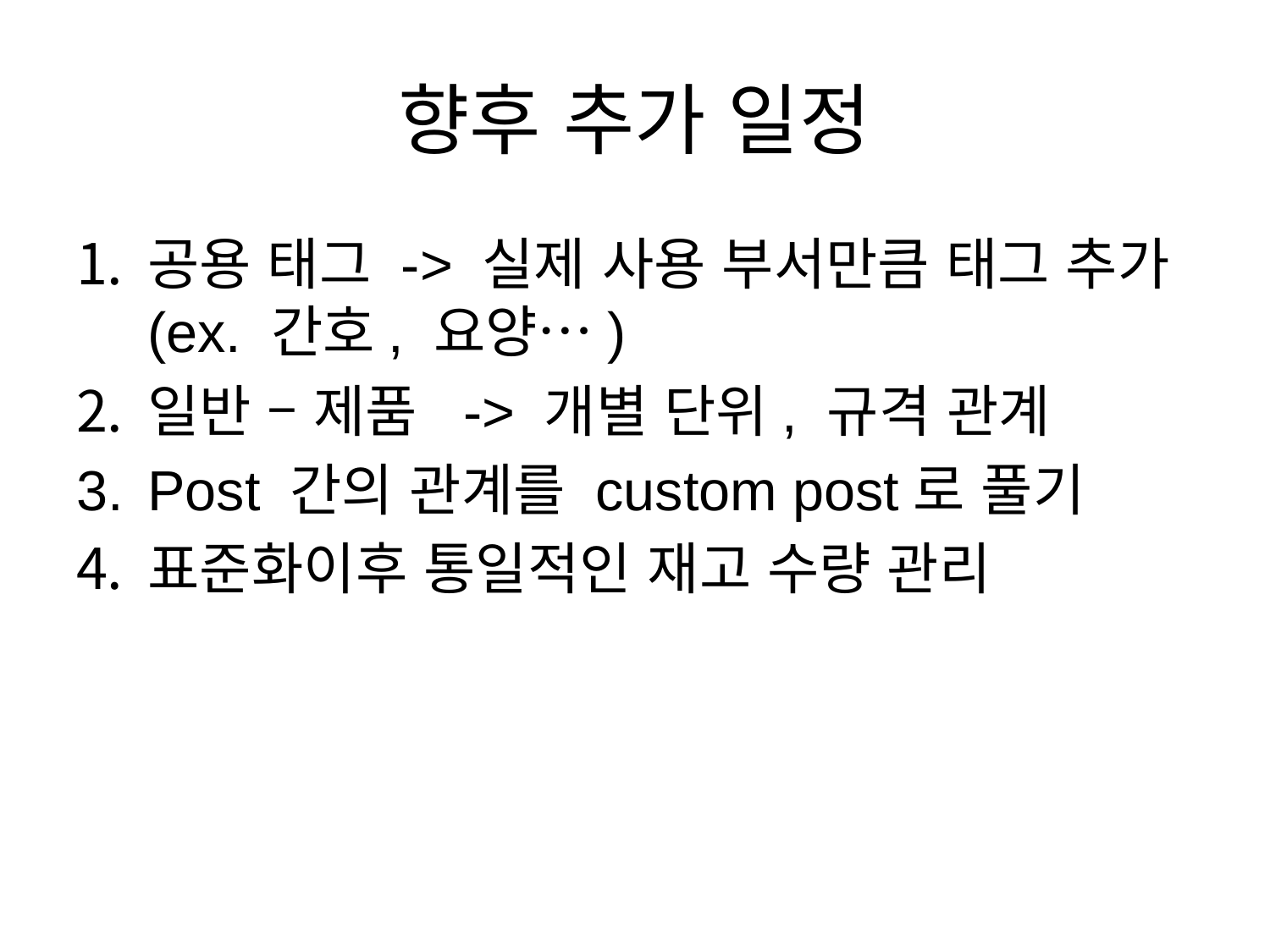

# 향후 추가 일정
공용 태그 -> 실제 사용 부서만큼 태그 추가(ex. 간호, 요양…)
일반 – 제품  -> 개별 단위, 규격 관계
Post 간의 관계를 custom post로 풀기
표준화이후 통일적인 재고 수량 관리